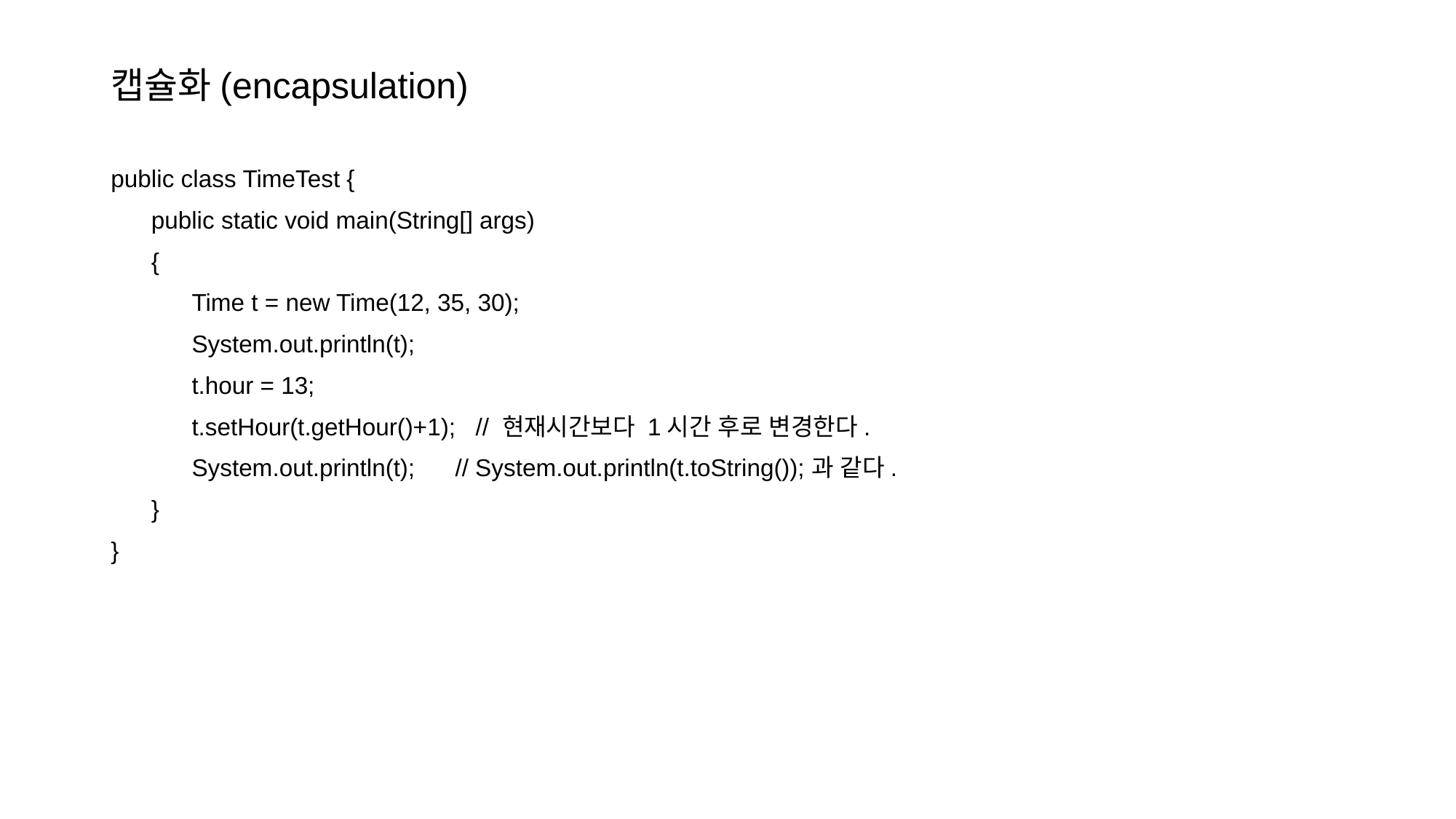

캡슐화(encapsulation)

public class TimeTest {
      public static void main(String[] args)
      {
            Time t = new Time(12, 35, 30);
            System.out.println(t);
            t.hour = 13;
            t.setHour(t.getHour()+1);   // 현재시간보다 1시간 후로 변경한다.
            System.out.println(t);      // System.out.println(t.toString());과 같다.
      }
}